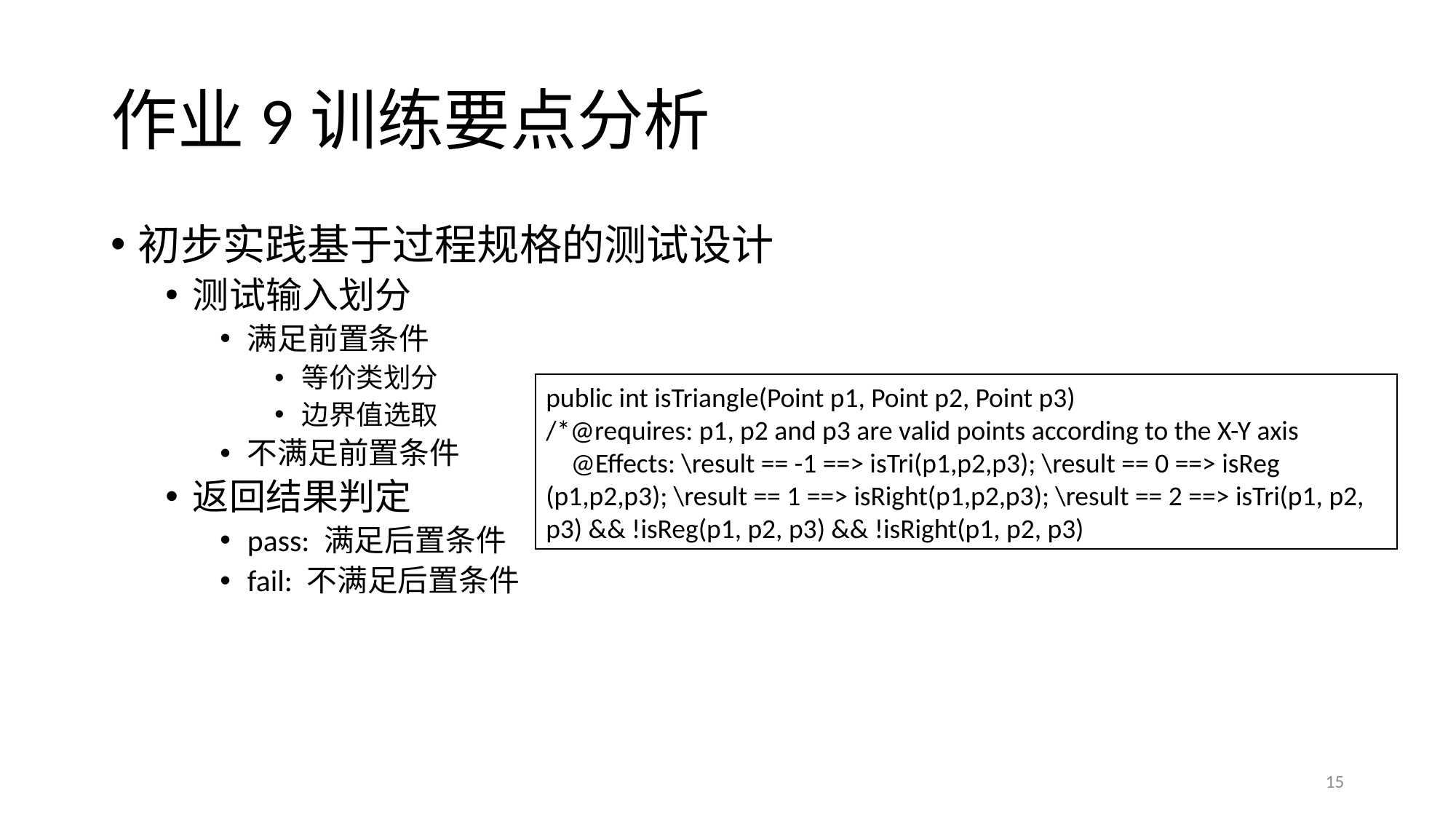

# 作业9训练要点分析
初步实践基于过程规格的测试设计
测试输入划分
满足前置条件
等价类划分
边界值选取
不满足前置条件
返回结果判定
pass: 满足后置条件
fail: 不满足后置条件
public int isTriangle(Point p1, Point p2, Point p3)
/*@requires: p1, p2 and p3 are valid points according to the X-Y axis
    @Effects: \result == -1 ==> isTri(p1,p2,p3); \result == 0 ==> isReg (p1,p2,p3); \result == 1 ==> isRight(p1,p2,p3); \result == 2 ==> isTri(p1, p2, p3) && !isReg(p1, p2, p3) && !isRight(p1, p2, p3)
15